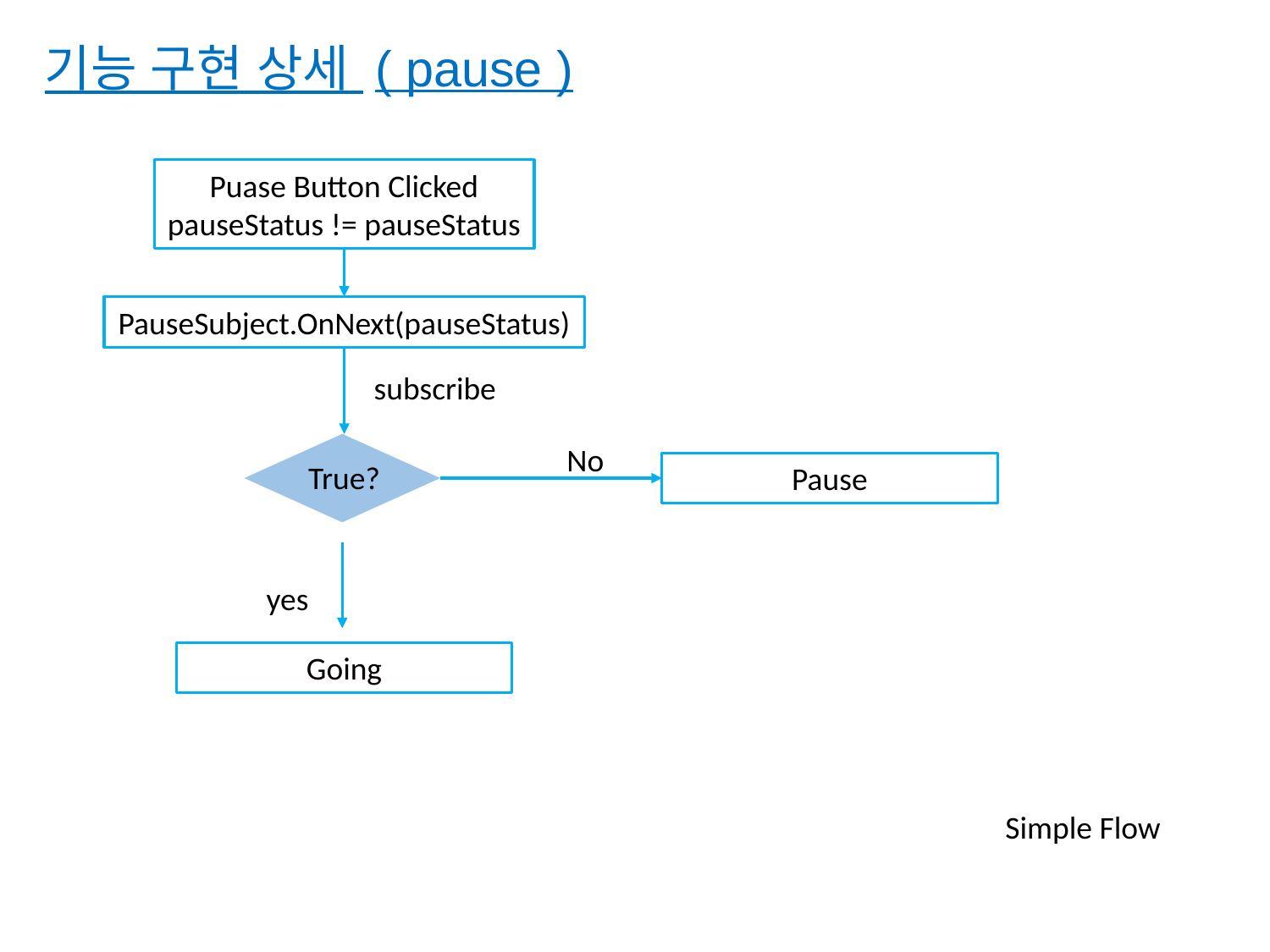

기능 구현 상세 ( pause )
Puase Button Clicked
pauseStatus != pauseStatus
PauseSubject.OnNext(pauseStatus)
subscribe

No
True?
Pause
yes
Going
Simple Flow